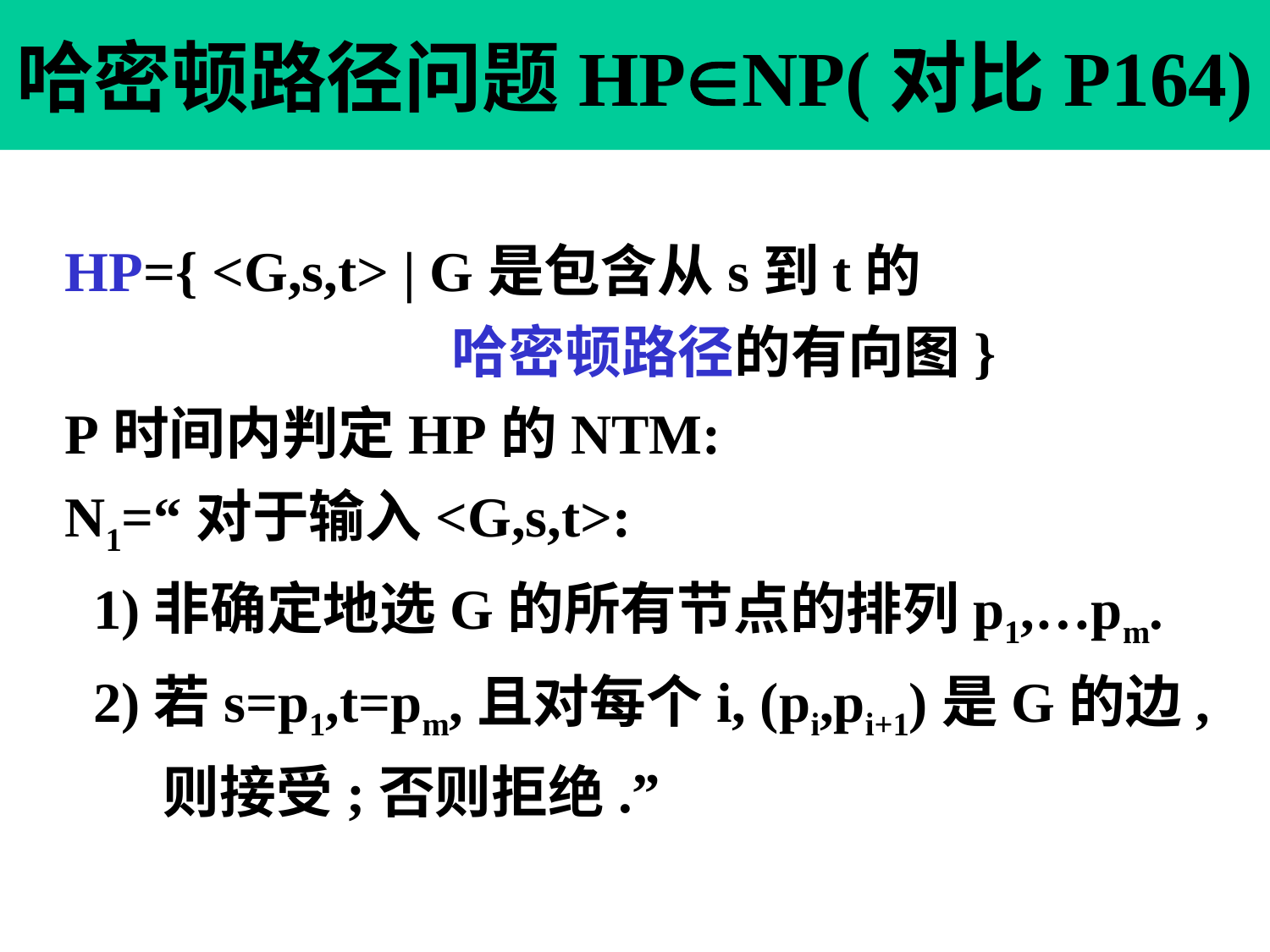

# 哈密顿路径问题HP∈NP(对比P164)
HP={ <G,s,t> | G是包含从s到t的
                              哈密顿路径的有向图}
P时间内判定HP的NTM:
N1=“对于输入<G,s,t>:
  1)非确定地选G的所有节点的排列p1,…pm.
  2)若s=p1,t=pm,且对每个i, (pi,pi+1)是G的边,
      则接受;否则拒绝.”